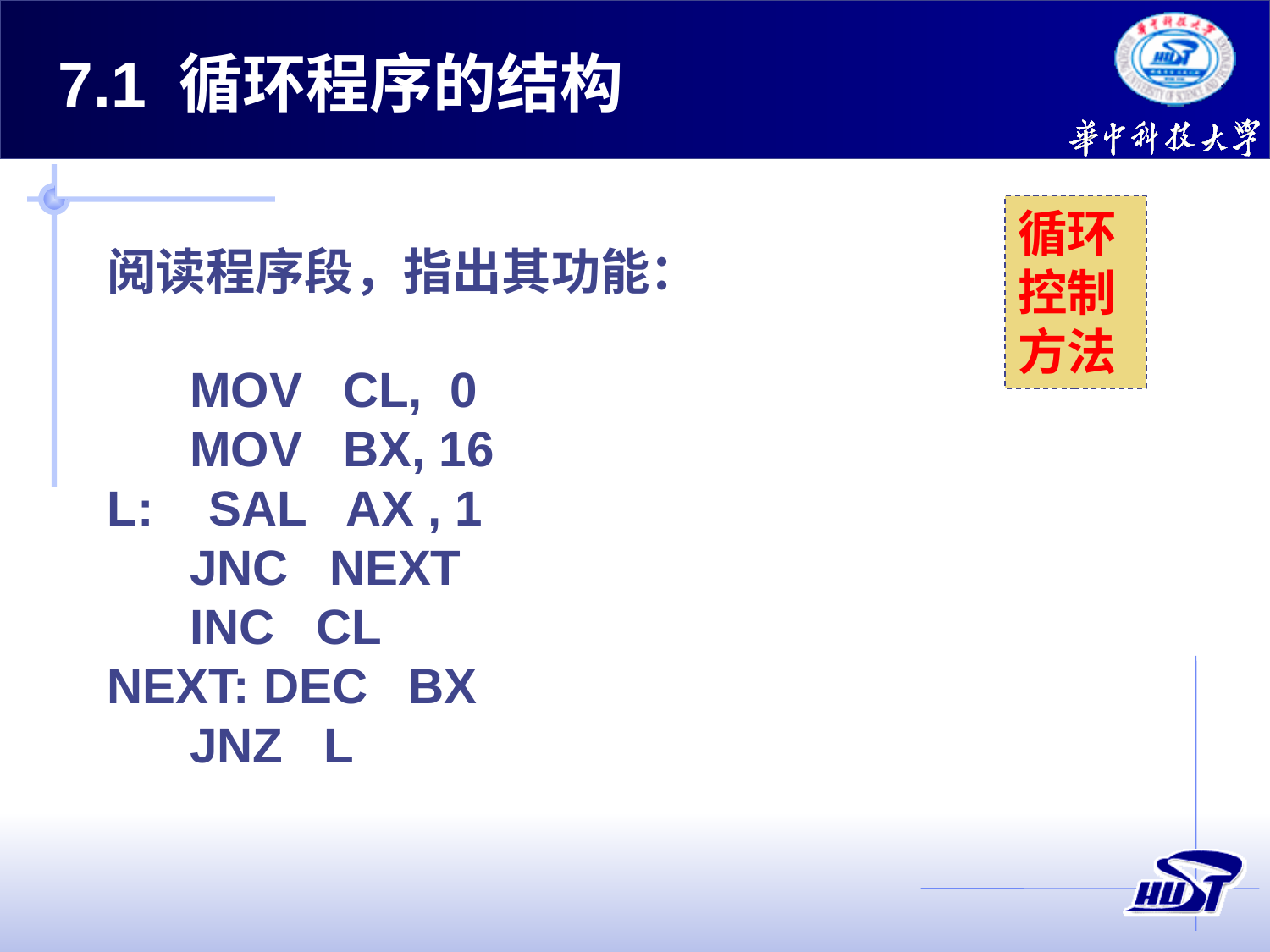

7.1 循环程序的结构
循环
控制
方法
阅读程序段，指出其功能：

      MOV   CL,  0
      MOV   BX, 16
L:    SAL   AX , 1
      JNC   NEXT
      INC   CL
NEXT: DEC   BX
      JNZ   L